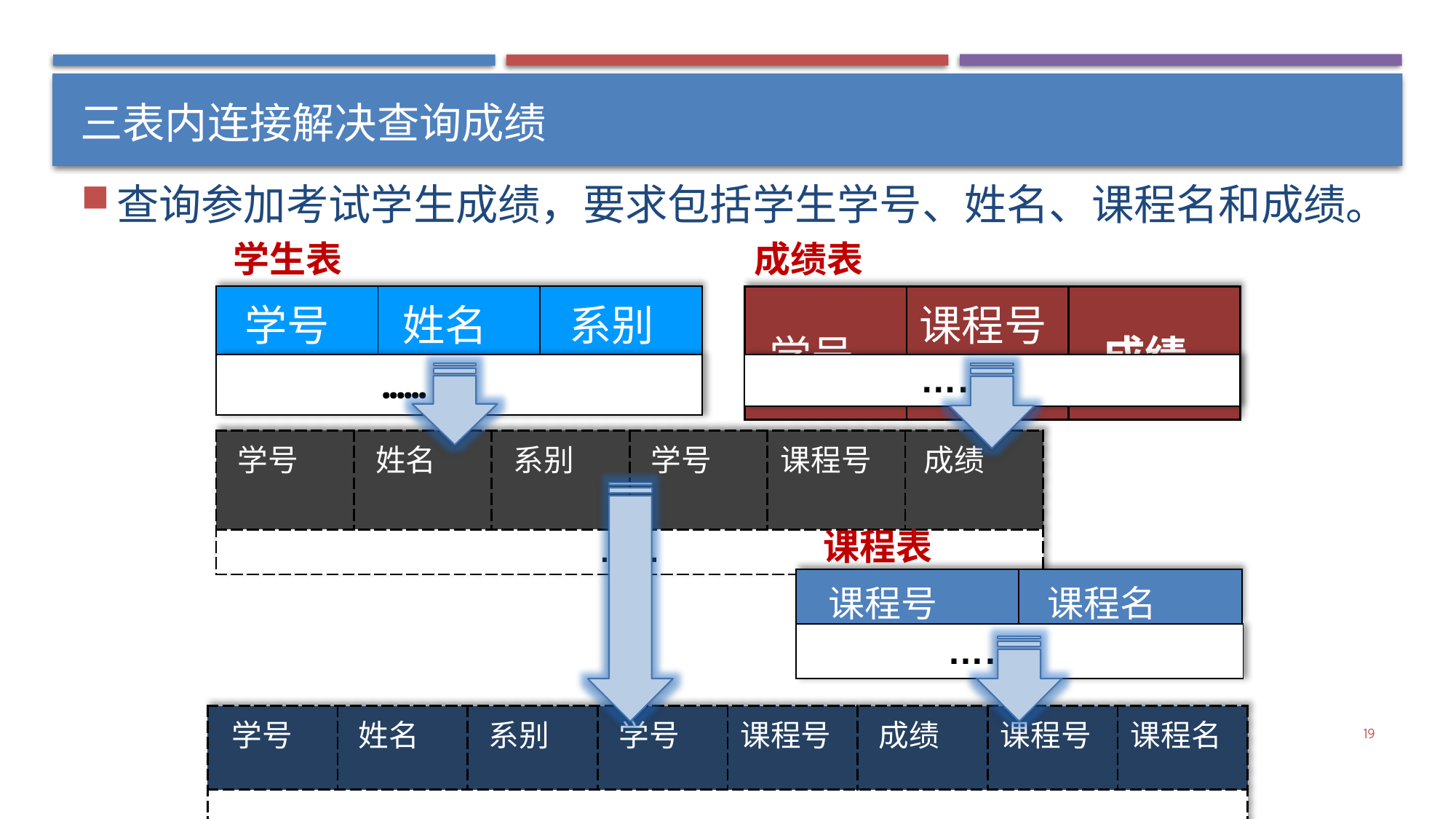

# 三表内连接解决查询成绩
查询参加考试学生成绩，要求包括学生学号、姓名、课程名和成绩。

成绩表
学生表
| 学号 | 姓名 | 系别 |
| --- | --- | --- |
| 学号 | 课程号 | 成绩 |
| --- | --- | --- |
| …… |
| --- |
| …… |
| --- |

| 学号 | 姓名 | 系别 | 学号 | 课程号 | 成绩 |
| --- | --- | --- | --- | --- | --- |
| …… |  |  |  |  |  |
课程表

| 课程号 | 课程名 |
| --- | --- |
| …… |
| --- |

| 学号 | 姓名 | 系别 | 学号 | 课程号 | 成绩 | 课程号 | 课程名 |
| --- | --- | --- | --- | --- | --- | --- | --- |
| …… |  |  |  |  |  |  |  |
19